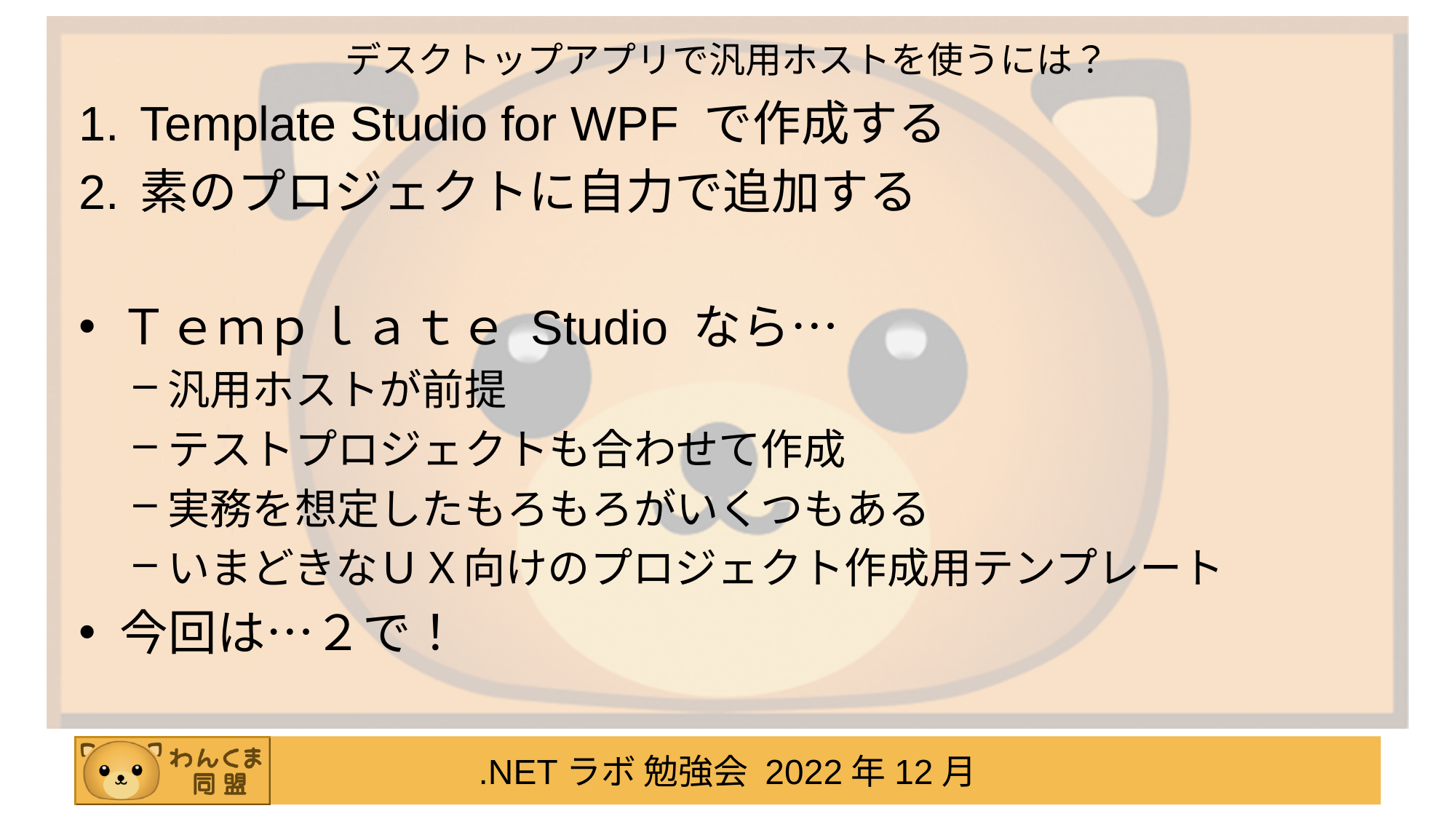

# デスクトップアプリで汎用ホストを使うには？
Template Studio for WPF で作成する
素のプロジェクトに自力で追加する

Ｔｅｍｐｌａｔｅ Studio なら…
汎用ホストが前提
テストプロジェクトも合わせて作成
実務を想定したもろもろがいくつもある
いまどきなＵＸ向けのプロジェクト作成用テンプレート
今回は…２で！